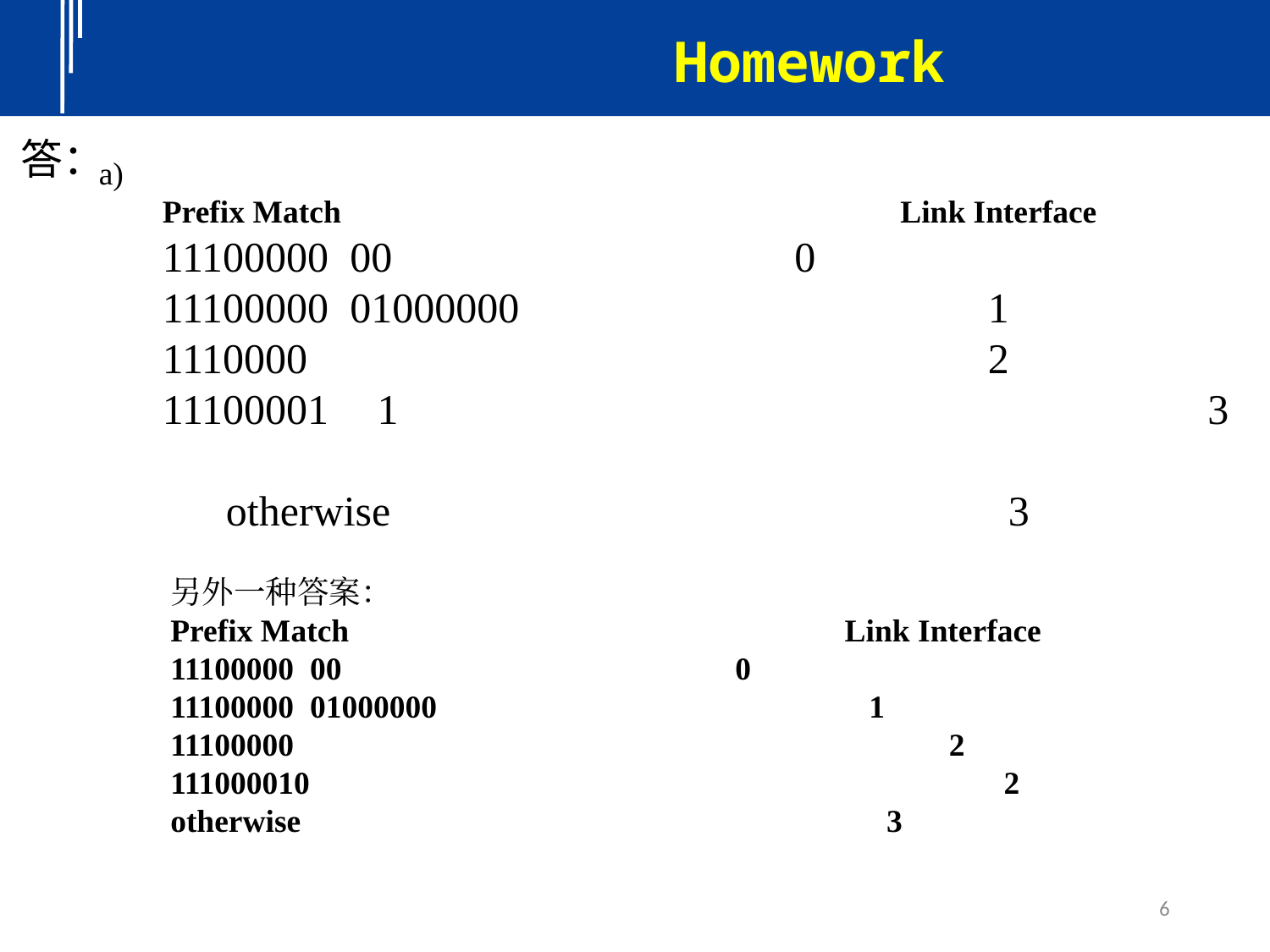

Homework
答：
a)
Prefix Match				　　　　　Link Interface
11100000  00                                      0
11100000  01000000			          	1
1110000				          　　　	2
11100001  1					　　　3
otherwise			                   　　   3

另外一种答案：
Prefix Match				　　　Link Interface
11100000  00                                                 0
11100000  01000000			          	1
11100000				          　　　  2
111000010					　　    　2
otherwise			                   　　     3

6